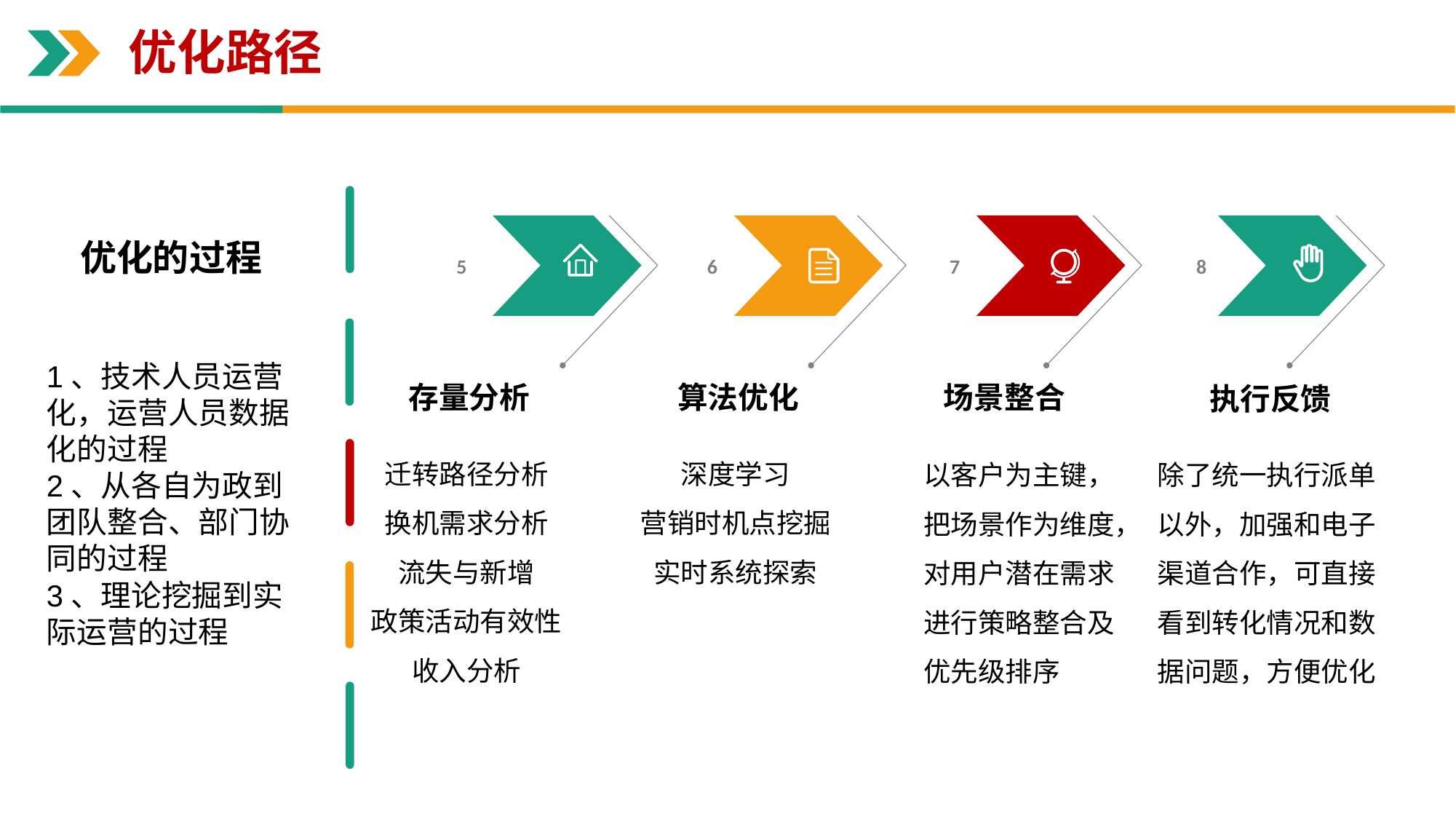

优化路径

优化的过程

5
6
7
8
1、技术人员运营化，运营人员数据化的过程
2、从各自为政到团队整合、部门协同的过程
3、理论挖掘到实际运营的过程
存量分析
算法优化
场景整合
执行反馈
迁转路径分析
换机需求分析
流失与新增
政策活动有效性
收入分析
深度学习
营销时机点挖掘
实时系统探索
以客户为主键，把场景作为维度，对用户潜在需求进行策略整合及优先级排序
除了统一执行派单以外，加强和电子渠道合作，可直接看到转化情况和数据问题，方便优化